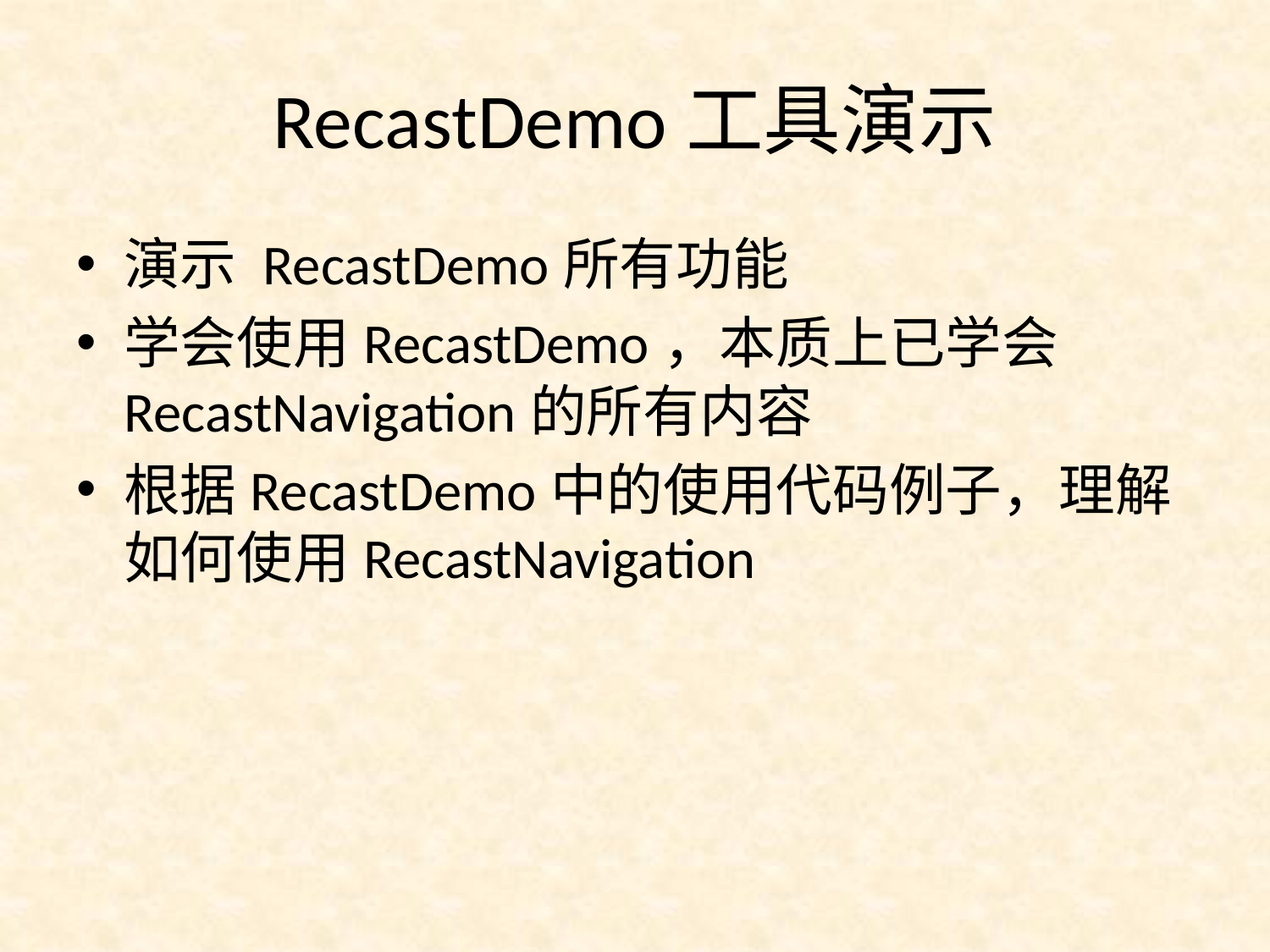

# RecastDemo工具演示
演示 RecastDemo所有功能
学会使用RecastDemo，本质上已学会RecastNavigation的所有内容
根据RecastDemo中的使用代码例子，理解如何使用RecastNavigation